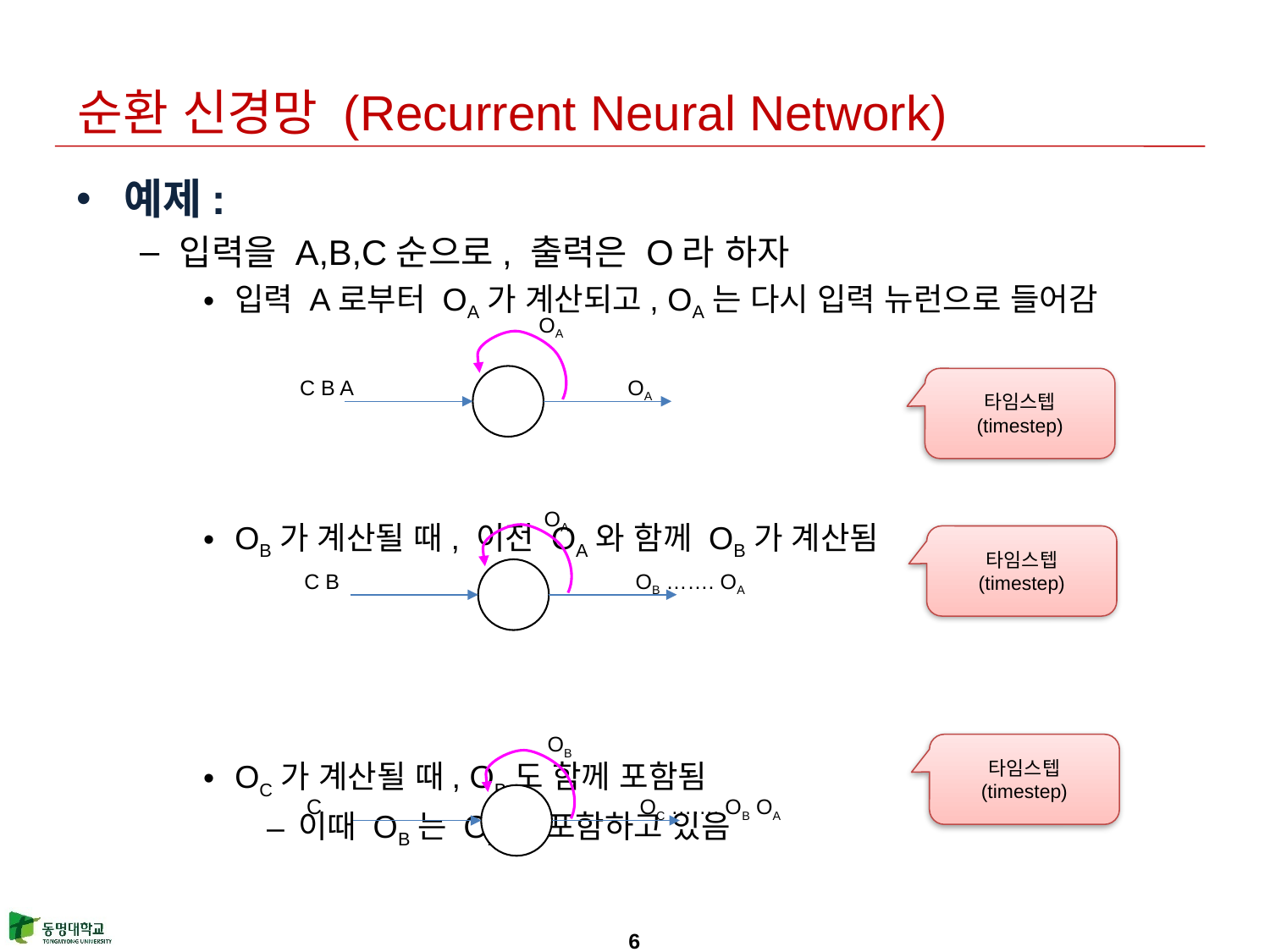

# 순환 신경망 (Recurrent Neural Network)
예제:
입력을 A,B,C순으로, 출력은 O라 하자
입력 A로부터 OA가 계산되고, OA는 다시 입력 뉴런으로 들어감

OB가 계산될 때, 이전 OA와 함께 OB가 계산됨

OC가 계산될 때, OB도 함께 포함됨
이때 OB는 OA를 포함하고 있음
OA

C B A
OA
타임스텝
(timestep)
OA
타임스텝
(timestep)

C B
OB ……. OA
OB
타임스텝
(timestep)

C
OC ……. OB OA
6